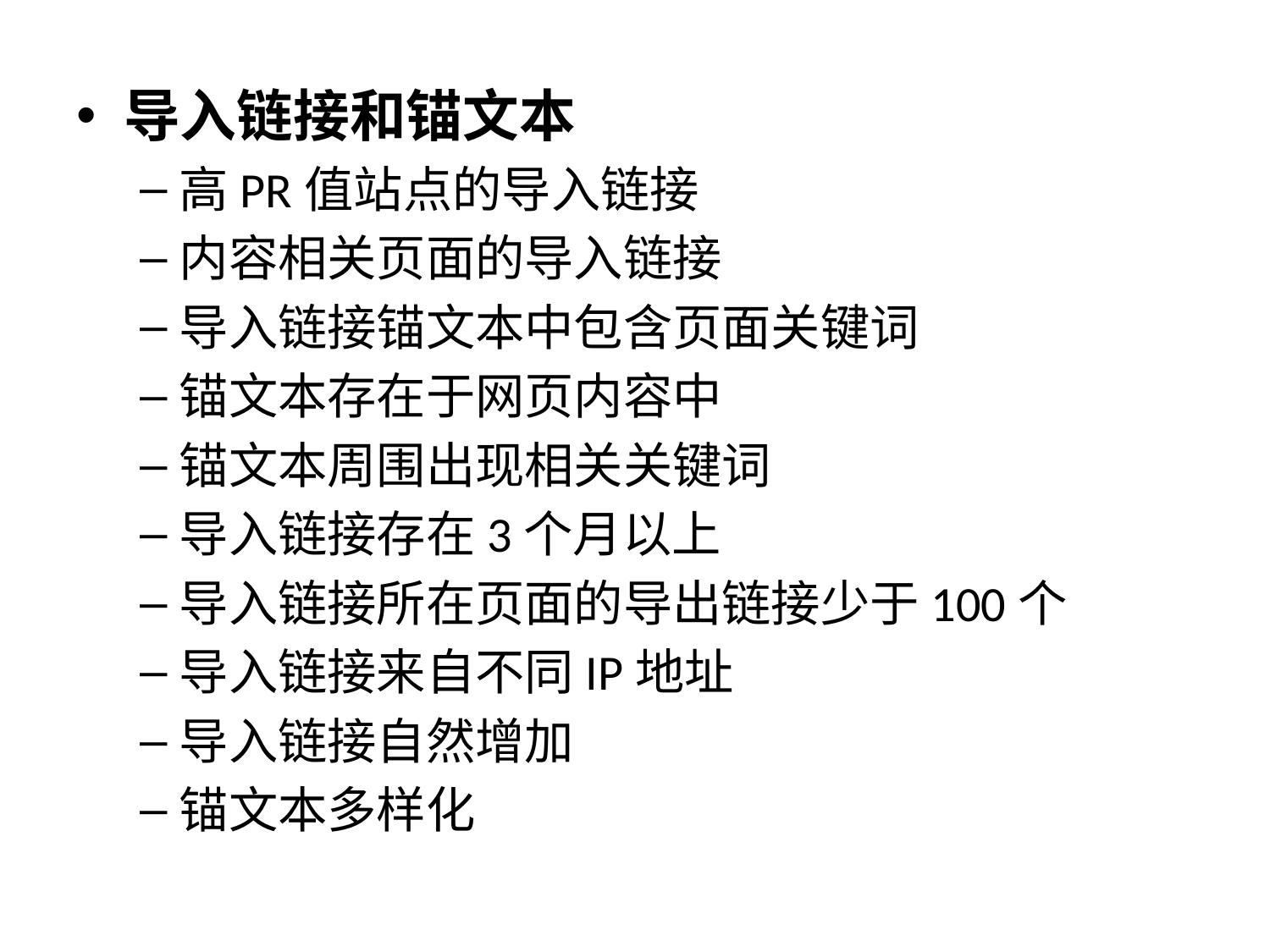

#
导入链接和锚文本
高PR值站点的导入链接
内容相关页面的导入链接
导入链接锚文本中包含页面关键词
锚文本存在于网页内容中
锚文本周围出现相关关键词
导入链接存在3个月以上
导入链接所在页面的导出链接少于100个
导入链接来自不同IP地址
导入链接自然增加
锚文本多样化